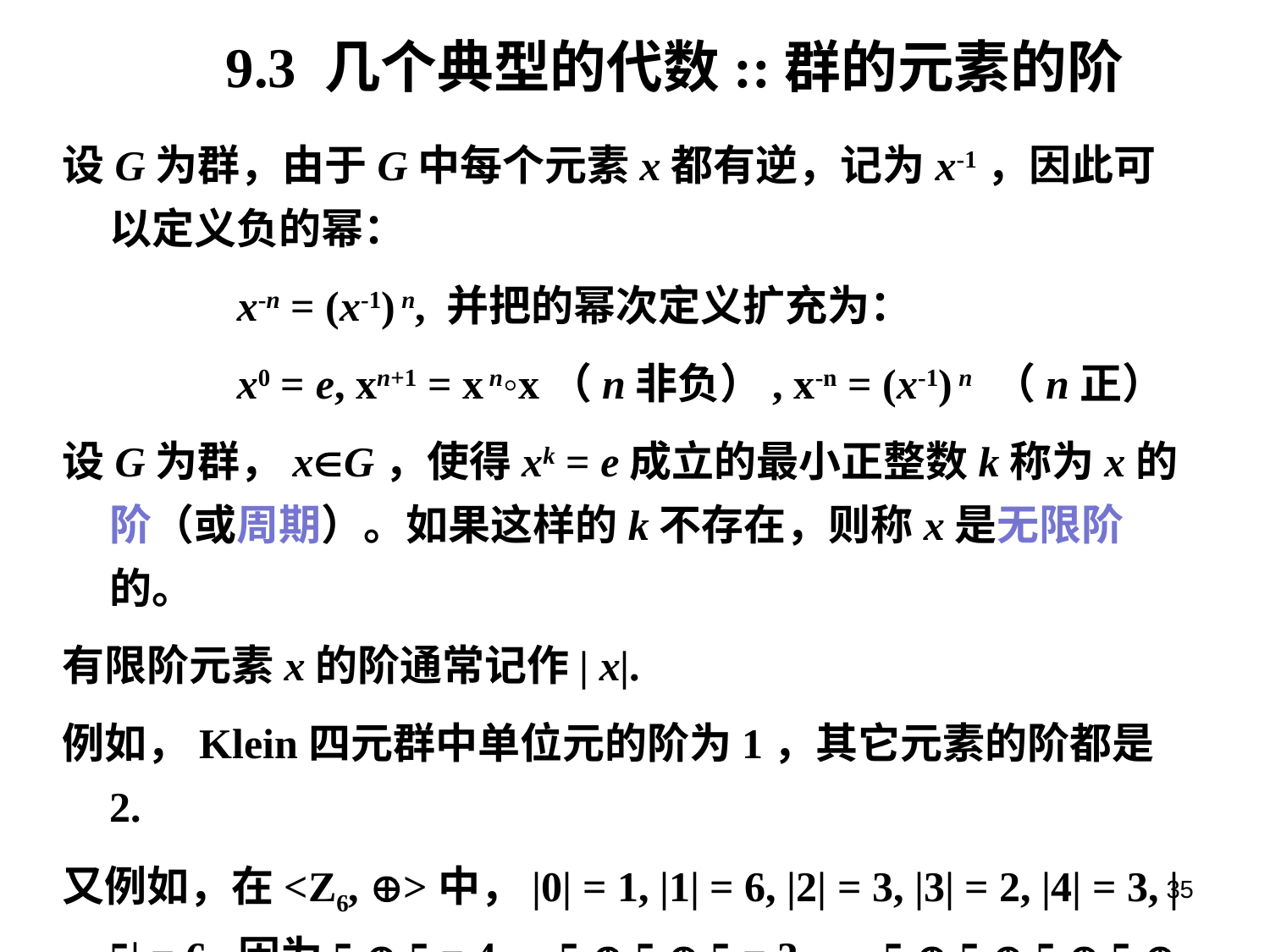

# 9.3 几个典型的代数::群的元素的阶
设G为群，由于G中每个元素x都有逆，记为x-1，因此可以定义负的幂：
		x-n = (x-1) n, 并把的幂次定义扩充为：
		x0 = e, xn+1 = x n◦x（n非负）, x-n = (x-1) n （n正）
设G为群，x∈G，使得xk = e成立的最小正整数k称为x的阶（或周期）。如果这样的k不存在，则称x是无限阶的。
有限阶元素x的阶通常记作| x|.
例如，Klein四元群中单位元的阶为1，其它元素的阶都是2.
又例如，在<Z6, ⊕>中，|0| = 1, |1| = 6, |2| = 3, |3| = 2, |4| = 3, |5| = 6, 因为5 ⊕ 5 = 4，5 ⊕ 5 ⊕ 5 = 3, …, 5 ⊕ 5 ⊕ 5 ⊕ 5 ⊕ 5 ⊕ 5 = 0.
35